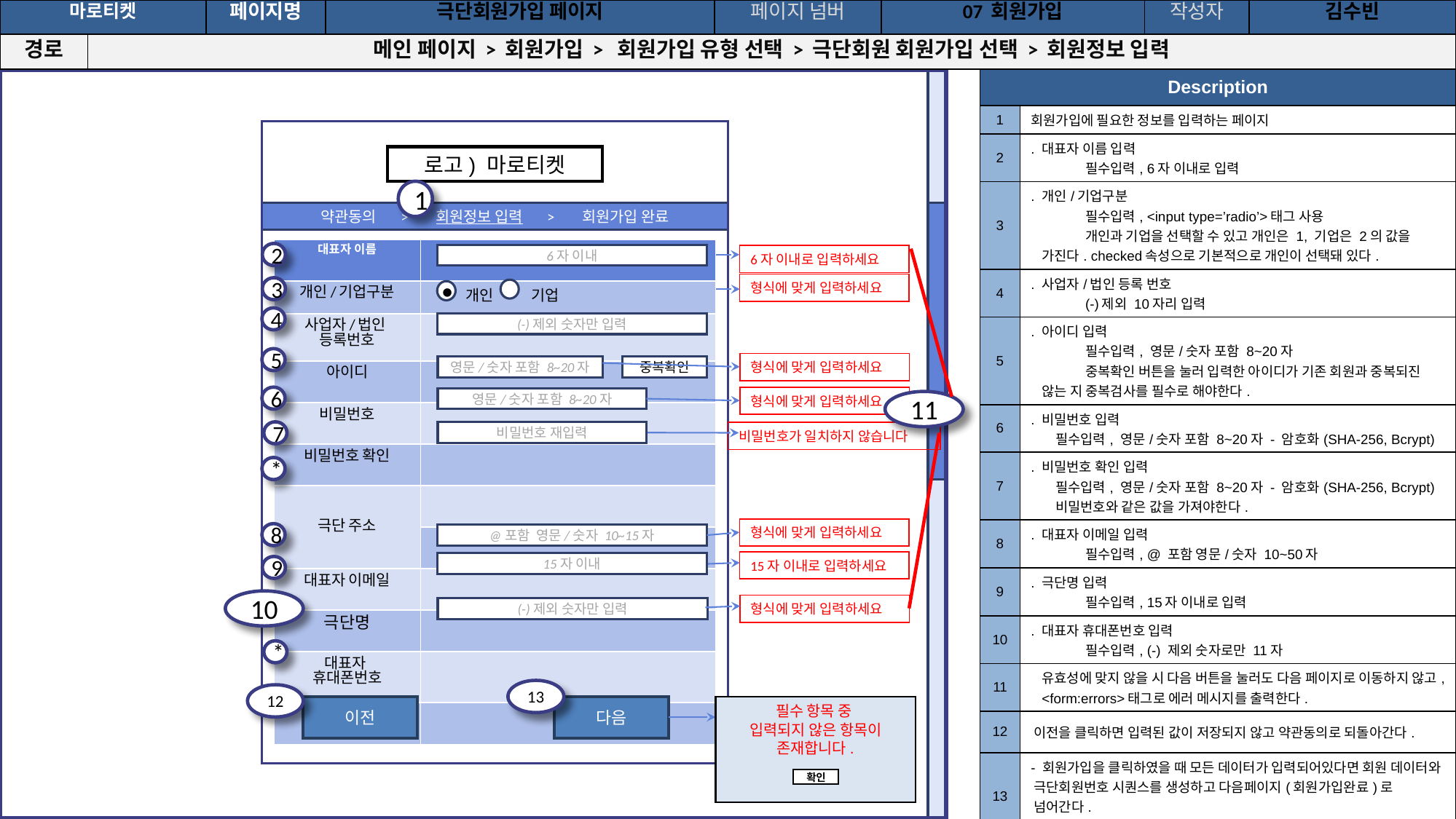

공간(오피스) 대여 시스템
| 마로티켓 |  | 페이지명 | 극단회원가입 페이지 | 페이지 넘버 | 07 회원가입 | 작성자 | 김수빈 |
| --- | --- | --- | --- | --- | --- | --- | --- |
| 경로 | 메인 페이지 > 회원가입 > 회원가입 유형 선택 > 극단회원 회원가입 선택 > 회원정보 입력 |  |  |  |  |  |  |
| Description |  |
| --- | --- |
| 1 | 회원가입에 필요한 정보를 입력하는 페이지 |
| 2 | . 대표자 이름 입력 필수입력, 6자 이내로 입력 |
| 3 | . 개인/기업구분 필수입력, <input type=’radio’>태그 사용 개인과 기업을 선택할 수 있고 개인은 1, 기업은 2의 값을 가진다. checked속성으로 기본적으로 개인이 선택돼 있다. |
| 4 | . 사업자/법인 등록 번호 (-)제외 10자리 입력 |
| 5 | . 아이디 입력 필수입력, 영문/숫자 포함 8~20자 중복확인 버튼을 눌러 입력한 아이디가 기존 회원과 중복되진 않는 지 중복검사를 필수로 해야한다. |
| 6 | . 비밀번호 입력 필수입력, 영문/숫자 포함 8~20자 - 암호화(SHA-256, Bcrypt) |
| 7 | . 비밀번호 확인 입력 필수입력, 영문/숫자 포함 8~20자 - 암호화(SHA-256, Bcrypt) 비밀번호와 같은 값을 가져야한다. |
| 8 | . 대표자 이메일 입력 필수입력, @ 포함 영문/숫자 10~50자 |
| 9 | . 극단명 입력 필수입력, 15자 이내로 입력 |
| 10 | . 대표자 휴대폰번호 입력 필수입력, (-) 제외 숫자로만 11자 |
| 11 | 유효성에 맞지 않을 시 다음 버튼을 눌러도 다음 페이지로 이동하지 않고, <form:errors>태그로 에러 메시지를 출력한다. |
| 12 | 이전을 클릭하면 입력된 값이 저장되지 않고 약관동의로 되돌아간다. |
| 13 | - 회원가입을 클릭하였을 때 모든 데이터가 입력되어있다면 회원 데이터와 극단회원번호 시퀀스를 생성하고 다음페이지(회원가입완료)로 넘어간다. - 필수 정보가 입력되어 있지 않다면 다음 알림창이 뜬다. |
| \* | 다음 ppt장에서 설명 |

로고) 마로티켓
1
약관동의      >       회원정보 입력      >       회원가입 완료

| 대표자 이름 |  |
| --- | --- |
| 개인/기업구분 | 개인 기업 |
| 사업자/법인 등록번호 |  |
| 아이디 |  |
| 비밀번호 |  |
| 비밀번호 확인 |  |
| 극단 주소 |  |
|  |  |
| 대표자 이메일 |  |
| 극단명 |  |
| 대표자 휴대폰번호 |  |
| 설립일 |  |
2
6자 이내
6자 이내로 입력하세요
형식에 맞게 입력하세요
3

●
4
(-)제외 숫자만 입력
5
형식에 맞게 입력하세요
영문/숫자 포함 8~20자
중복확인
6
형식에 맞게 입력하세요
영문/숫자 포함 8~20자
11
7
비밀번호 재입력
비밀번호가 일치하지 않습니다
*
형식에 맞게 입력하세요
8
@포함  영문/숫자 10~15자
15자 이내로 입력하세요
15자 이내
9
10
형식에 맞게 입력하세요
(-)제외 숫자만 입력
*
13
12
이전
다음
필수 항목 중
입력되지 않은 항목이 존재합니다.
확인